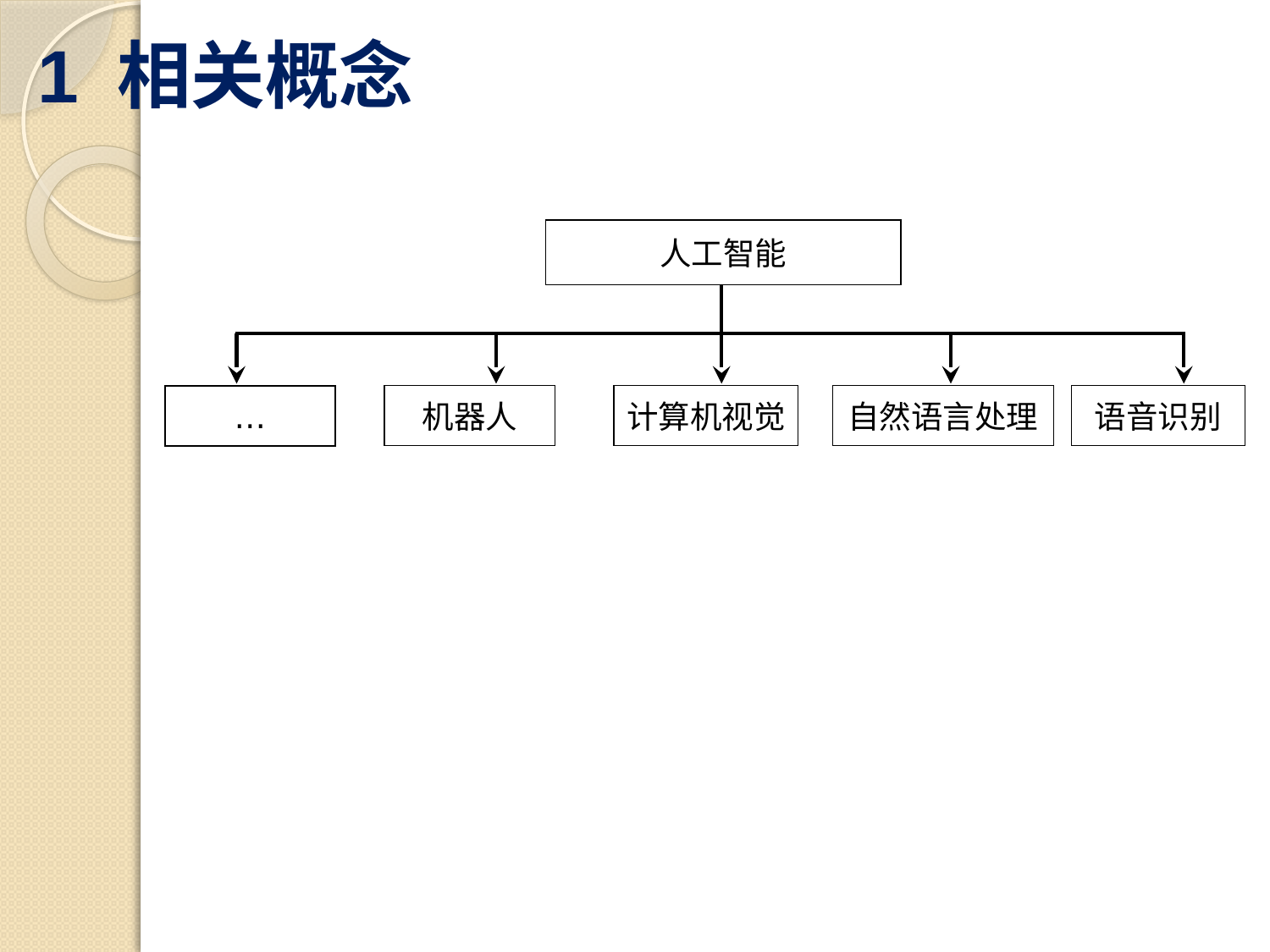

1 相关概念

人工智能
机器人
计算机视觉
自然语言处理
语音识别
…